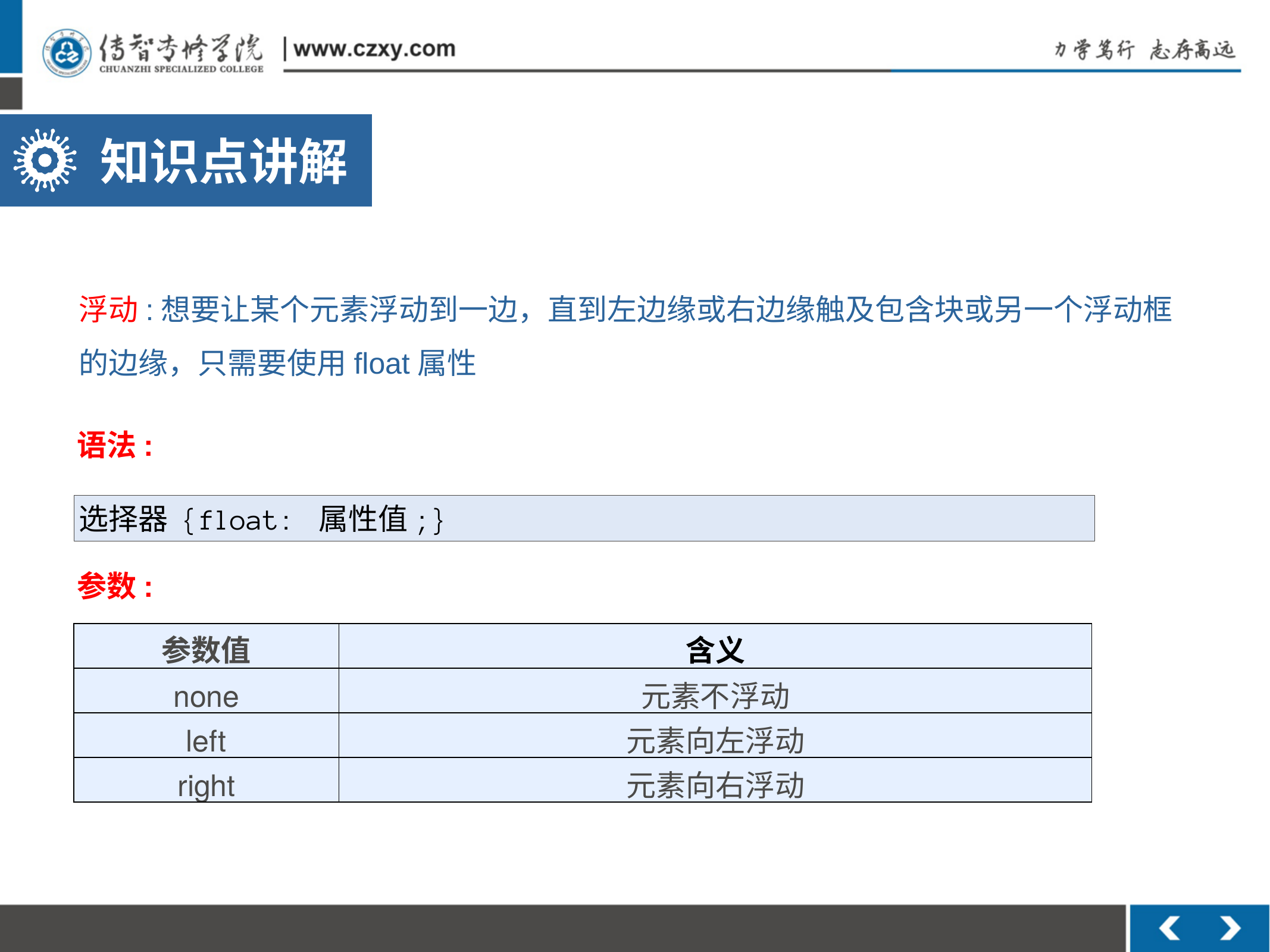

知识点讲解
浮动:想要让某个元素浮动到一边，直到左边缘或右边缘触及包含块或另一个浮动框的边缘，只需要使用float属性
语法:
选择器 {float: 属性值;}
参数:
| 参数值 | 含义 |
| --- | --- |
| none | 元素不浮动 |
| left | 元素向左浮动 |
| right | 元素向右浮动 |